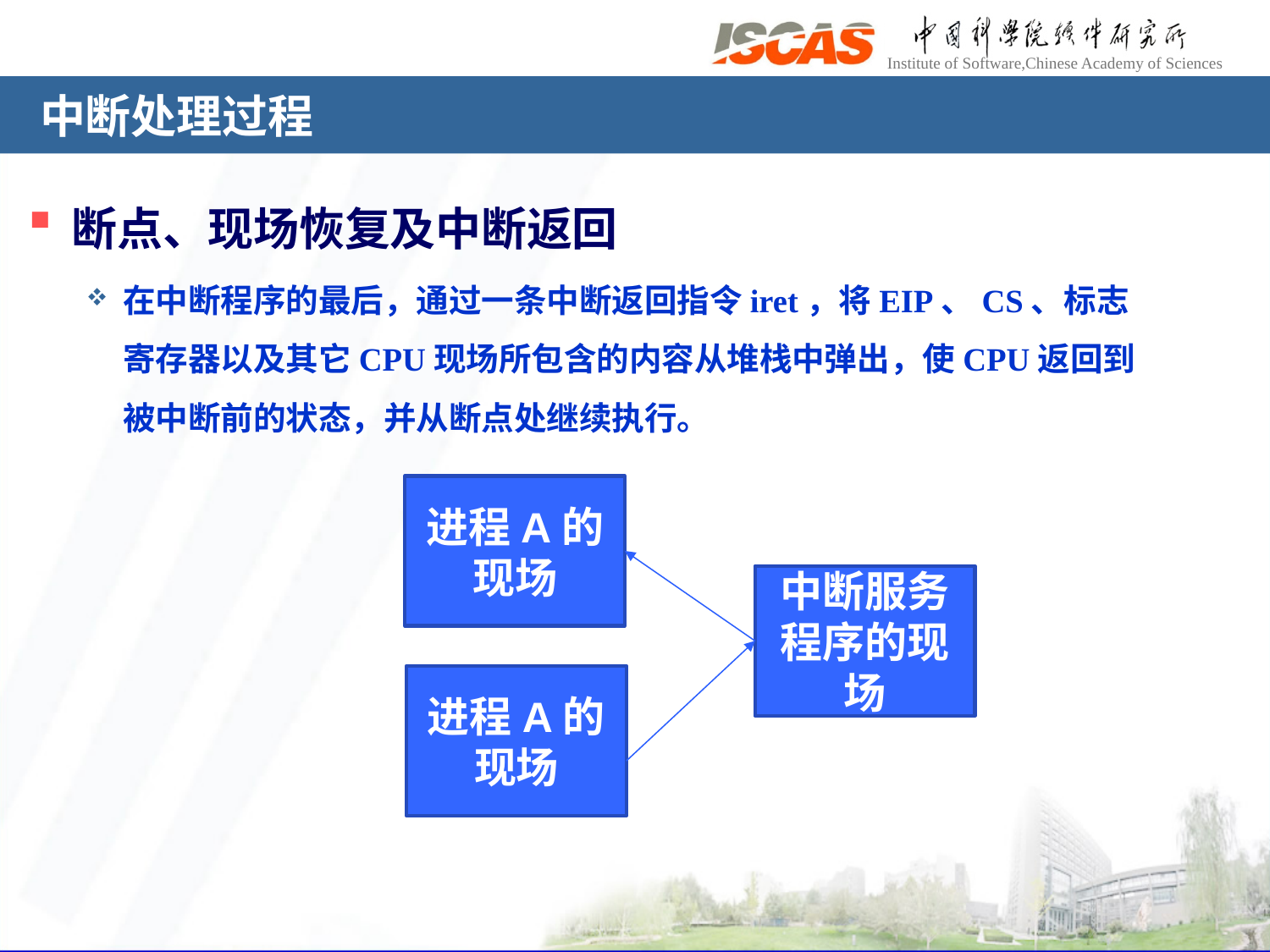

# 中断处理过程
断点、现场恢复及中断返回
在中断程序的最后，通过一条中断返回指令iret，将EIP、CS、标志寄存器以及其它CPU现场所包含的内容从堆栈中弹出，使CPU返回到被中断前的状态，并从断点处继续执行。
进程A的现场
中断服务程序的现场
进程A的现场